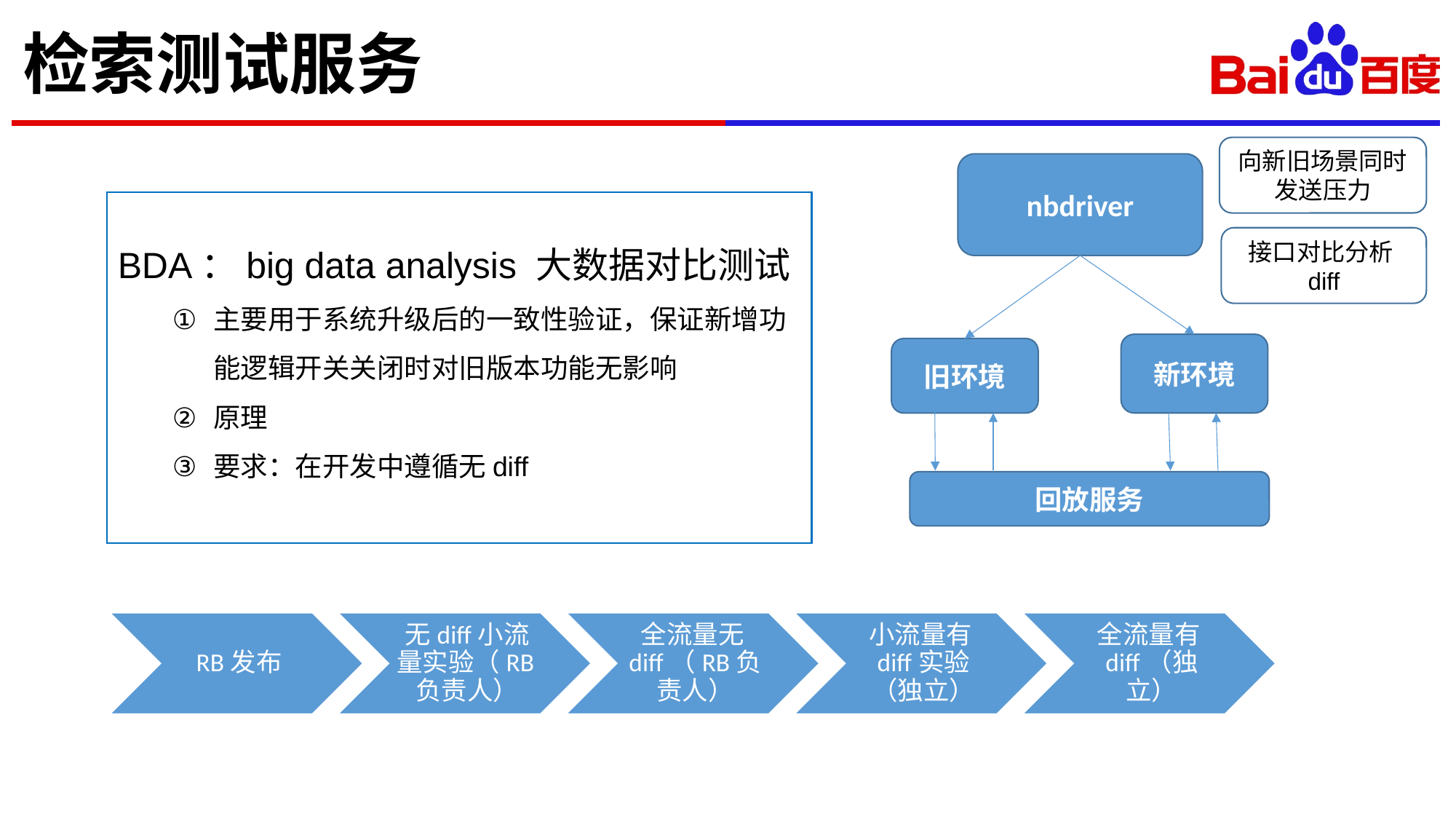

# 检索测试服务
向新旧场景同时发送压力
nbdriver
接口对比分析diff
新环境
旧环境
回放服务
BDA：big data analysis 大数据对比测试
主要用于系统升级后的一致性验证，保证新增功能逻辑开关关闭时对旧版本功能无影响
原理
要求：在开发中遵循无diff

RB发布

无diff小流量实验（RB负责人）

全流量无diff（RB负责人）

小流量有diff实验（独立）

全流量有diff（独立）